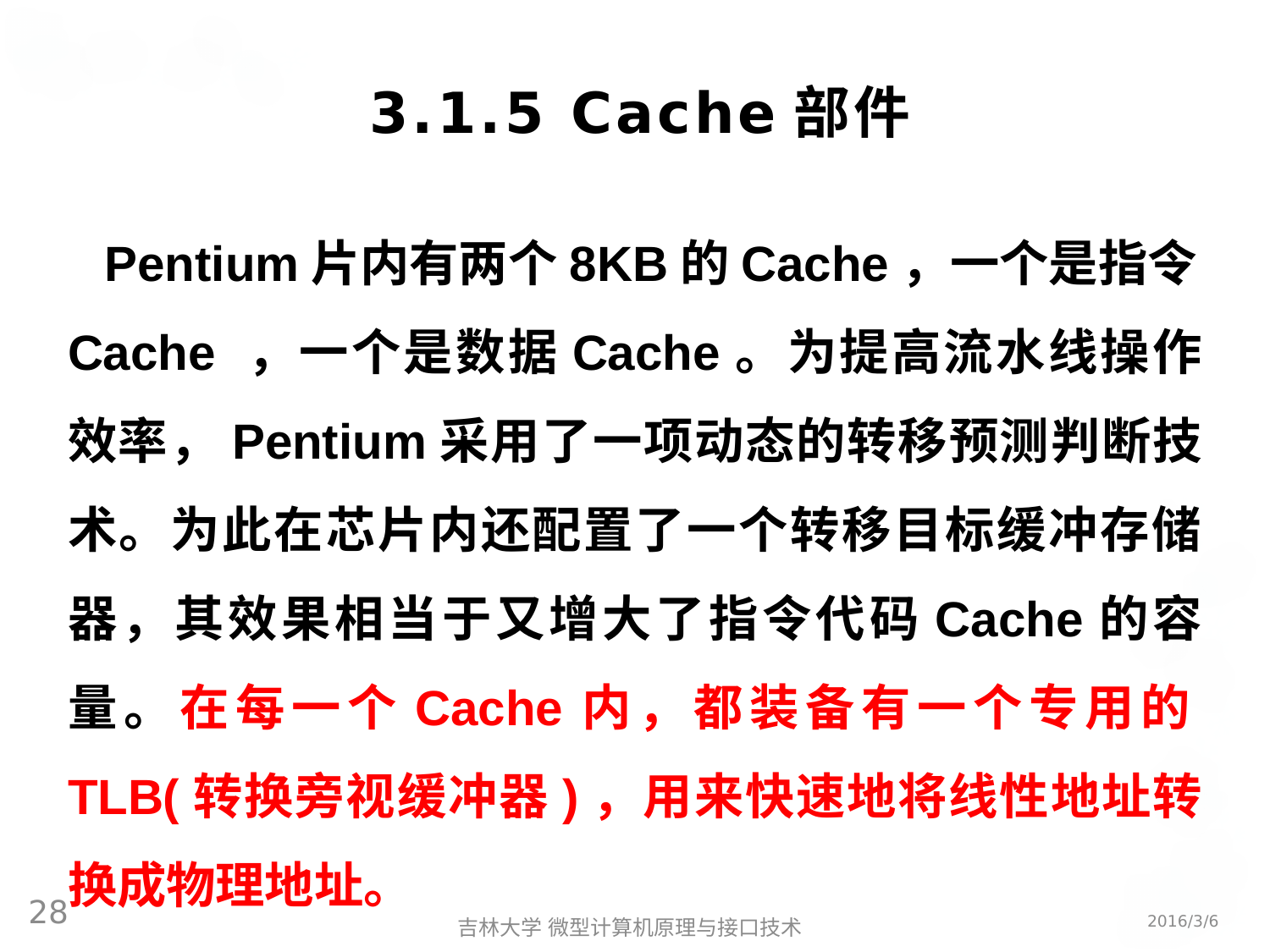

# 3.1.5 Cache部件
Pentium片内有两个8KB的Cache，一个是指令Cache ，一个是数据Cache。为提高流水线操作效率，Pentium采用了一项动态的转移预测判断技术。为此在芯片内还配置了一个转移目标缓冲存储器，其效果相当于又增大了指令代码Cache的容量。在每一个Cache内，都装备有一个专用的TLB(转换旁视缓冲器)，用来快速地将线性地址转换成物理地址。
28
2016/3/6
吉林大学 微型计算机原理与接口技术